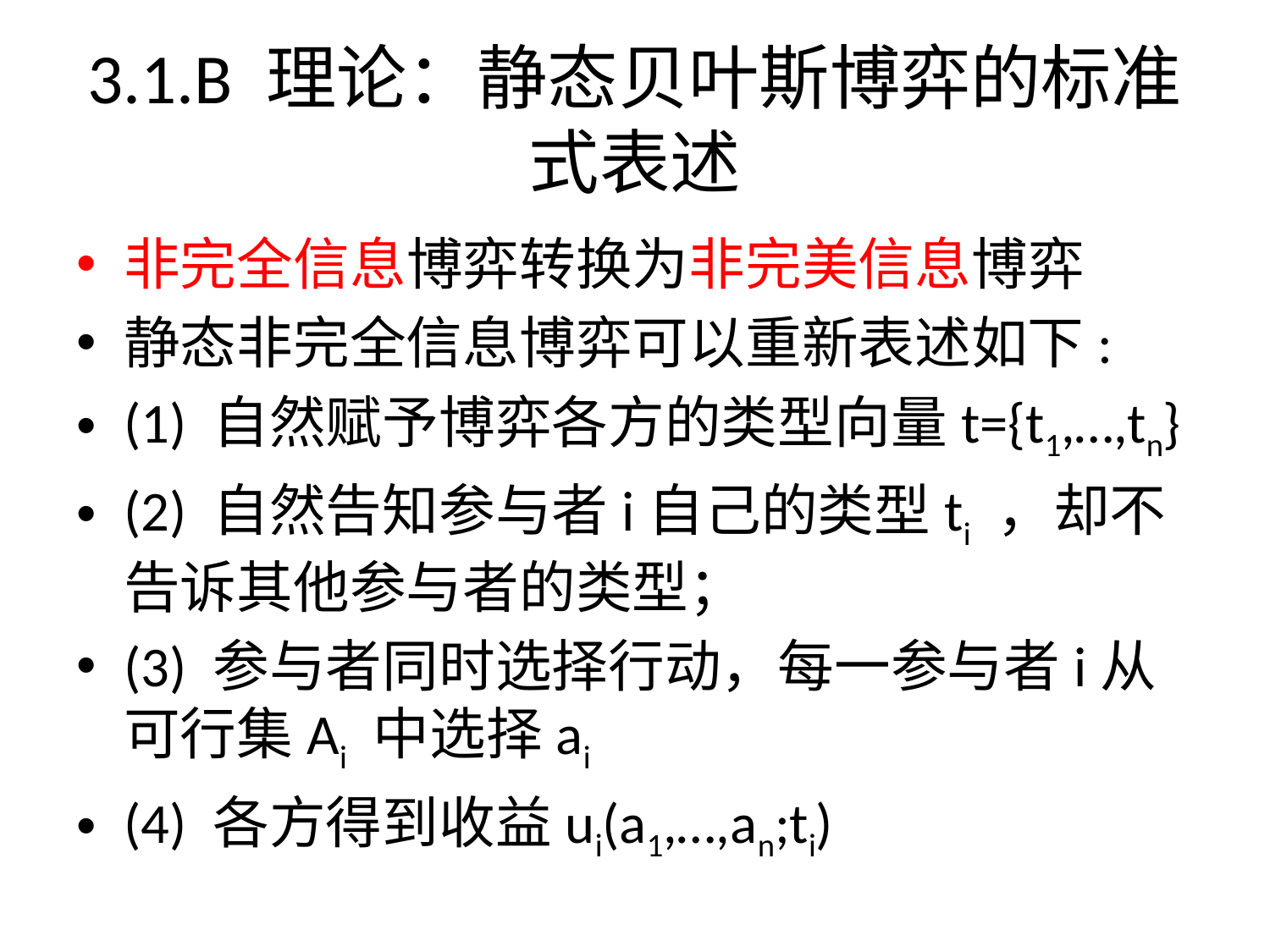

3.1.B 理论：静态贝叶斯博弈的标准式表述
非完全信息博弈转换为非完美信息博弈
静态非完全信息博弈可以重新表述如下:
(1) 自然赋予博弈各方的类型向量t={t1,…,tn}
(2) 自然告知参与者i自己的类型ti ，却不告诉其他参与者的类型；
(3) 参与者同时选择行动，每一参与者i从可行集Ai 中选择ai
(4) 各方得到收益ui(a1,…,an;ti)